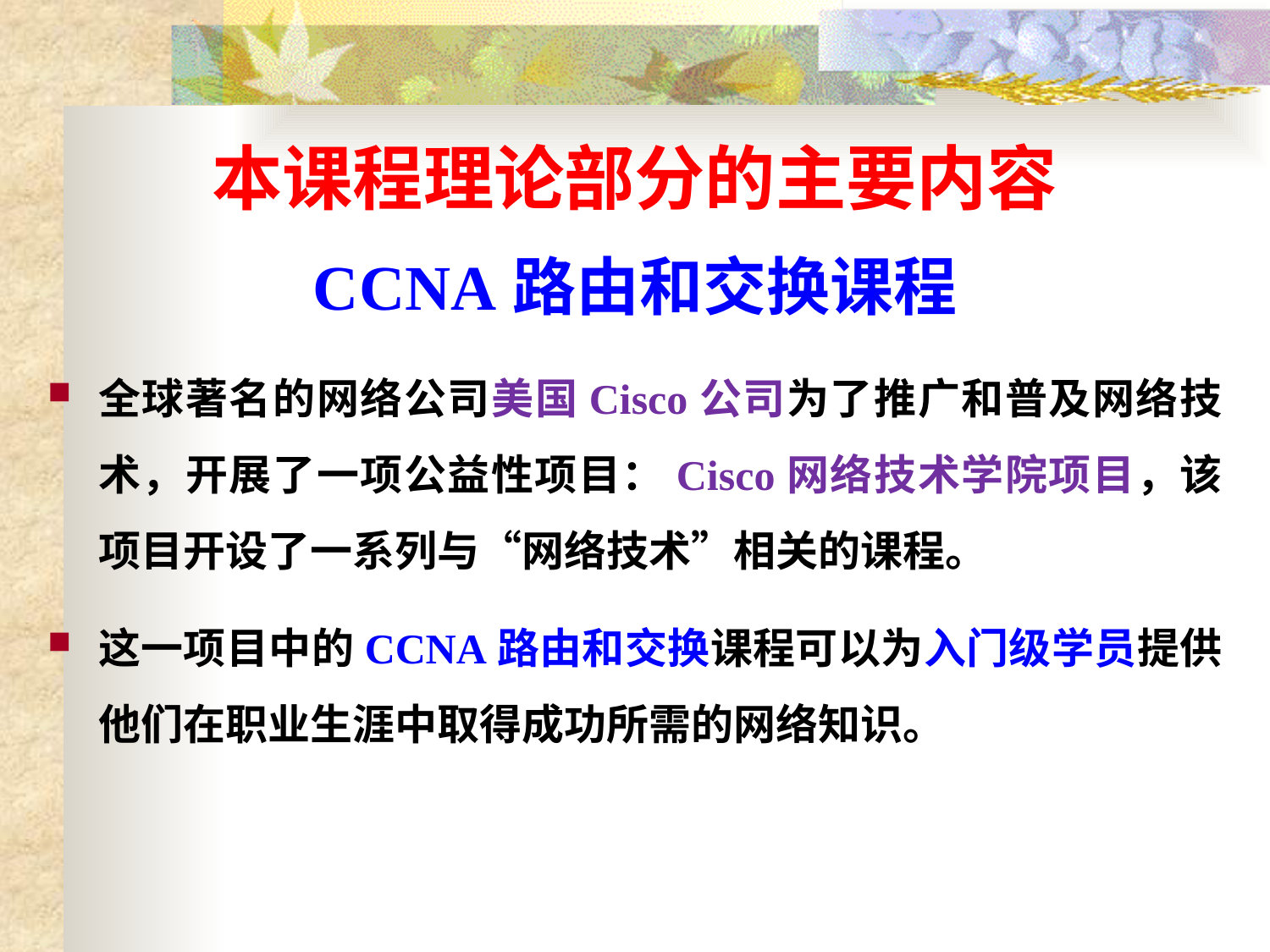

本课程理论部分的主要内容
# CCNA路由和交换课程
全球著名的网络公司美国Cisco公司为了推广和普及网络技术，开展了一项公益性项目：Cisco网络技术学院项目，该项目开设了一系列与“网络技术”相关的课程。
这一项目中的CCNA路由和交换课程可以为入门级学员提供他们在职业生涯中取得成功所需的网络知识。